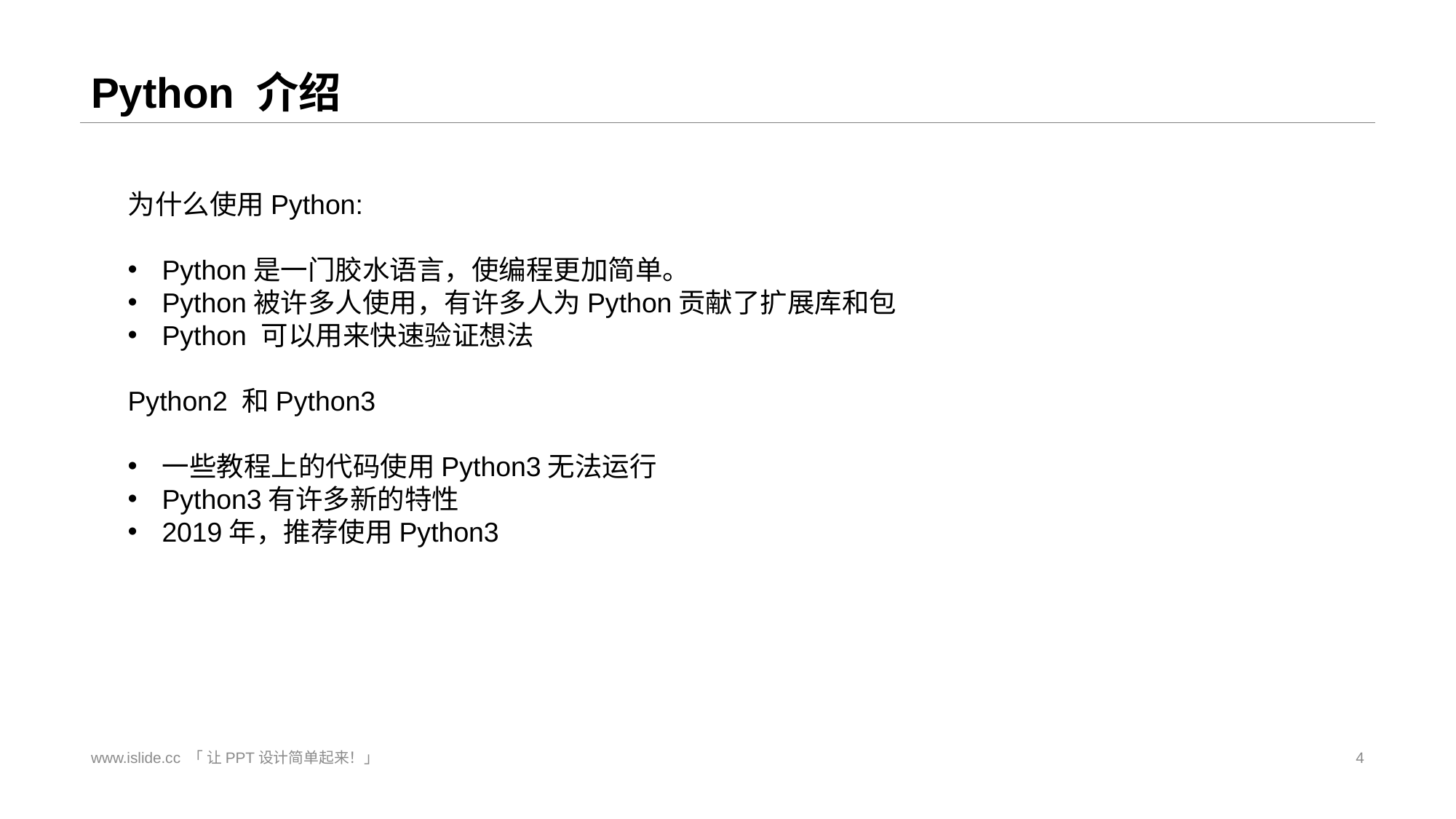

# Python 介绍
为什么使用Python:

Python是一门胶水语言，使编程更加简单。
Python被许多人使用，有许多人为Python贡献了扩展库和包
Python 可以用来快速验证想法

Python2 和Python3

一些教程上的代码使用Python3无法运行
Python3有许多新的特性
2019年，推荐使用Python3
www.islide.cc 「 让PPT设计简单起来！」
4